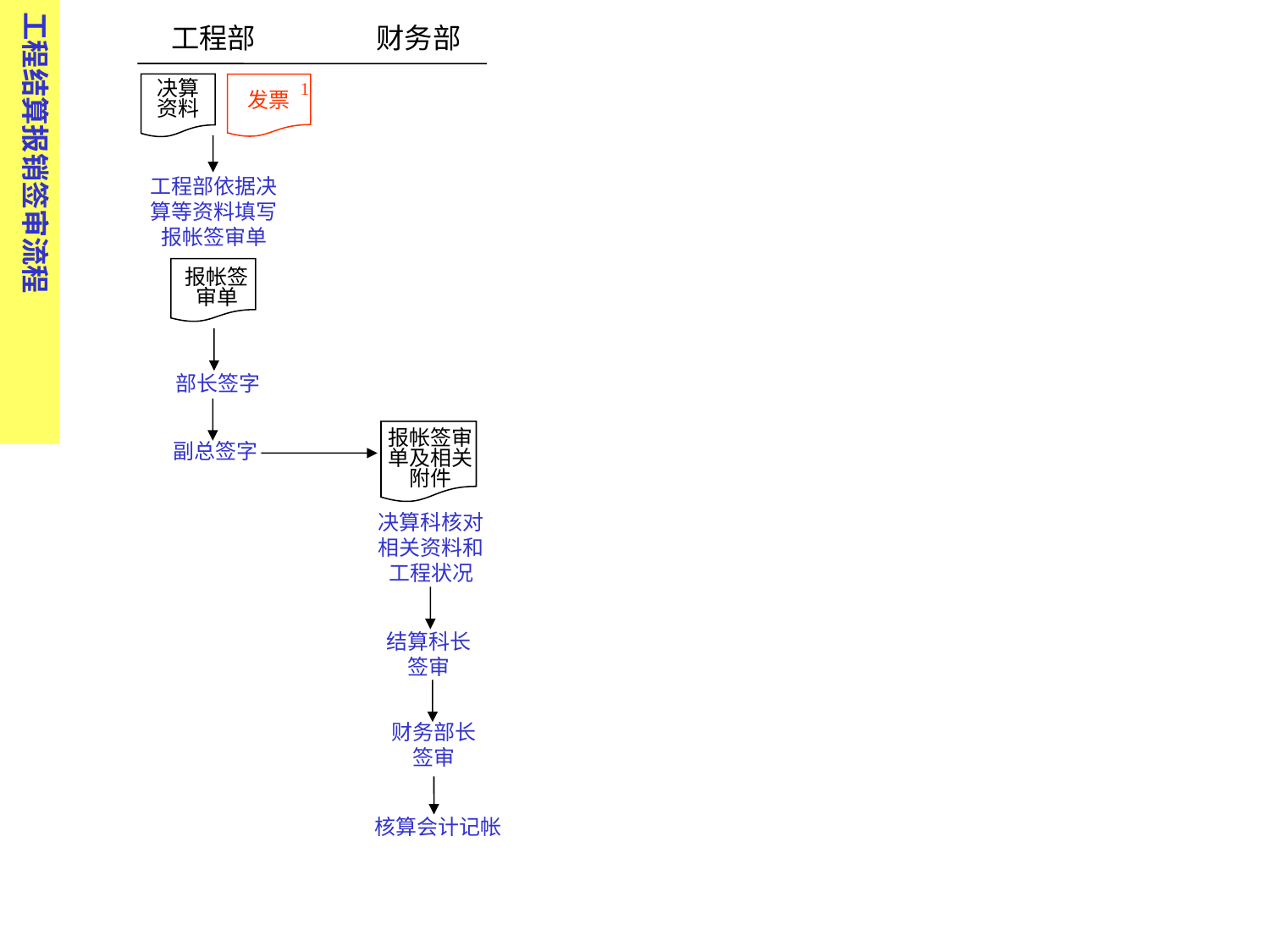

工程结算报销签审流程
工程部                   财务部

1

决算资料
发票

工程部依据决算等资料填写报帐签审单

报帐签审单

部长签字

报帐签审单及相关附件
副总签字

决算科核对相关资料和工程状况

结算科长签审

财务部长签审

核算会计记帐
126